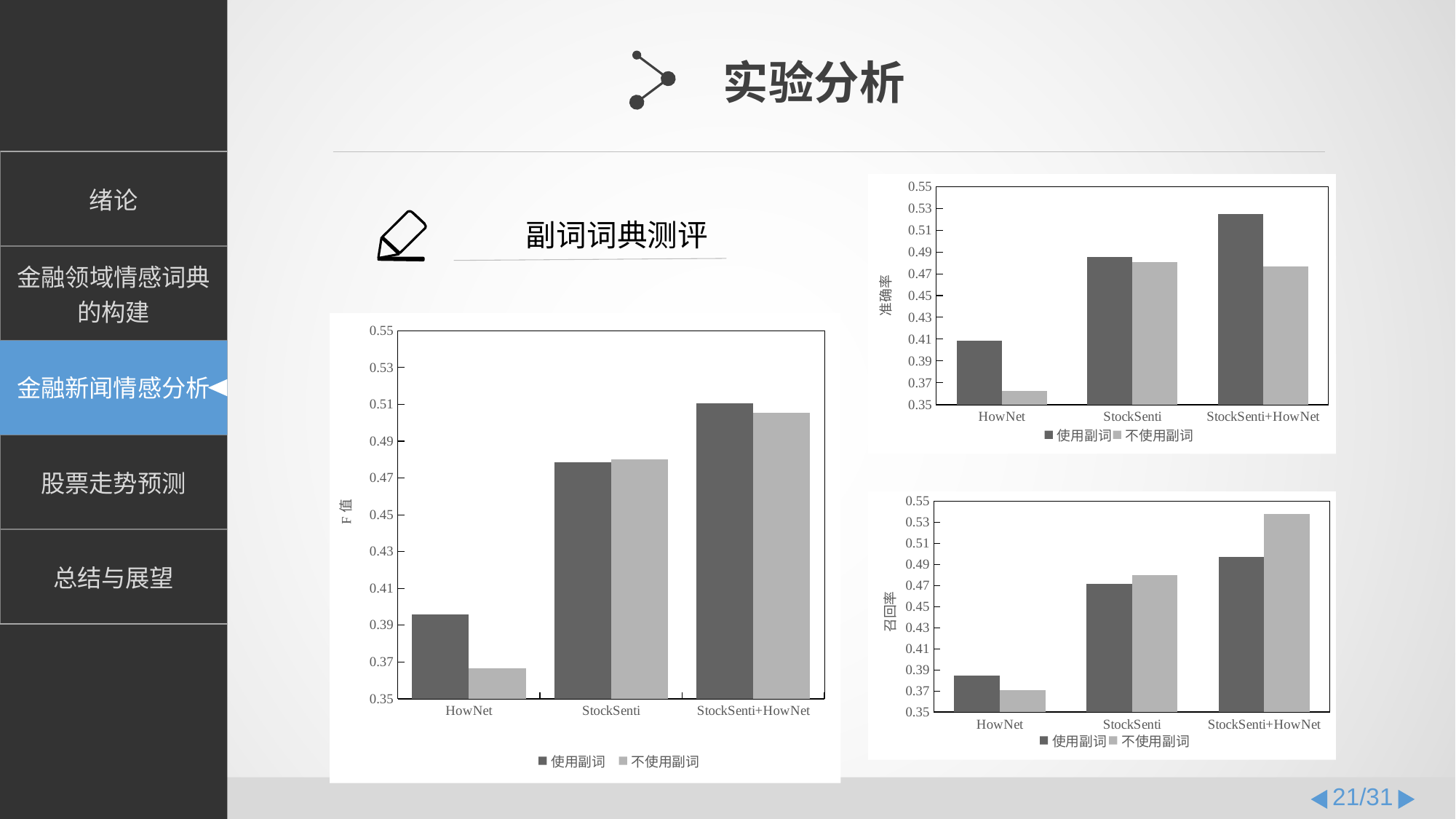

实验分析

### Chart

| Category | 使用副词 | 不使用副词 |
|---|---|---|
| HowNet | 0.40832 | 0.36242 |
| StockSenti | 0.4853 | 0.48046 |
| StockSenti+HowNet | 0.52494 | 0.47681 |
副词词典测评

### Chart

| Category | 使用副词 | 不使用副词 |
|---|---|---|
| HowNet | 0.39595 | 0.36657 |
| StockSenti | 0.47847 | 0.48005 |
| StockSenti+HowNet | 0.51053 | 0.50545 |

### Chart

| Category | 使用副词 | 不使用副词 |
|---|---|---|
| HowNet | 0.3843 | 0.37081 |
| StockSenti | 0.47182 | 0.47966 |
| StockSenti+HowNet | 0.49689 | 0.53777 |